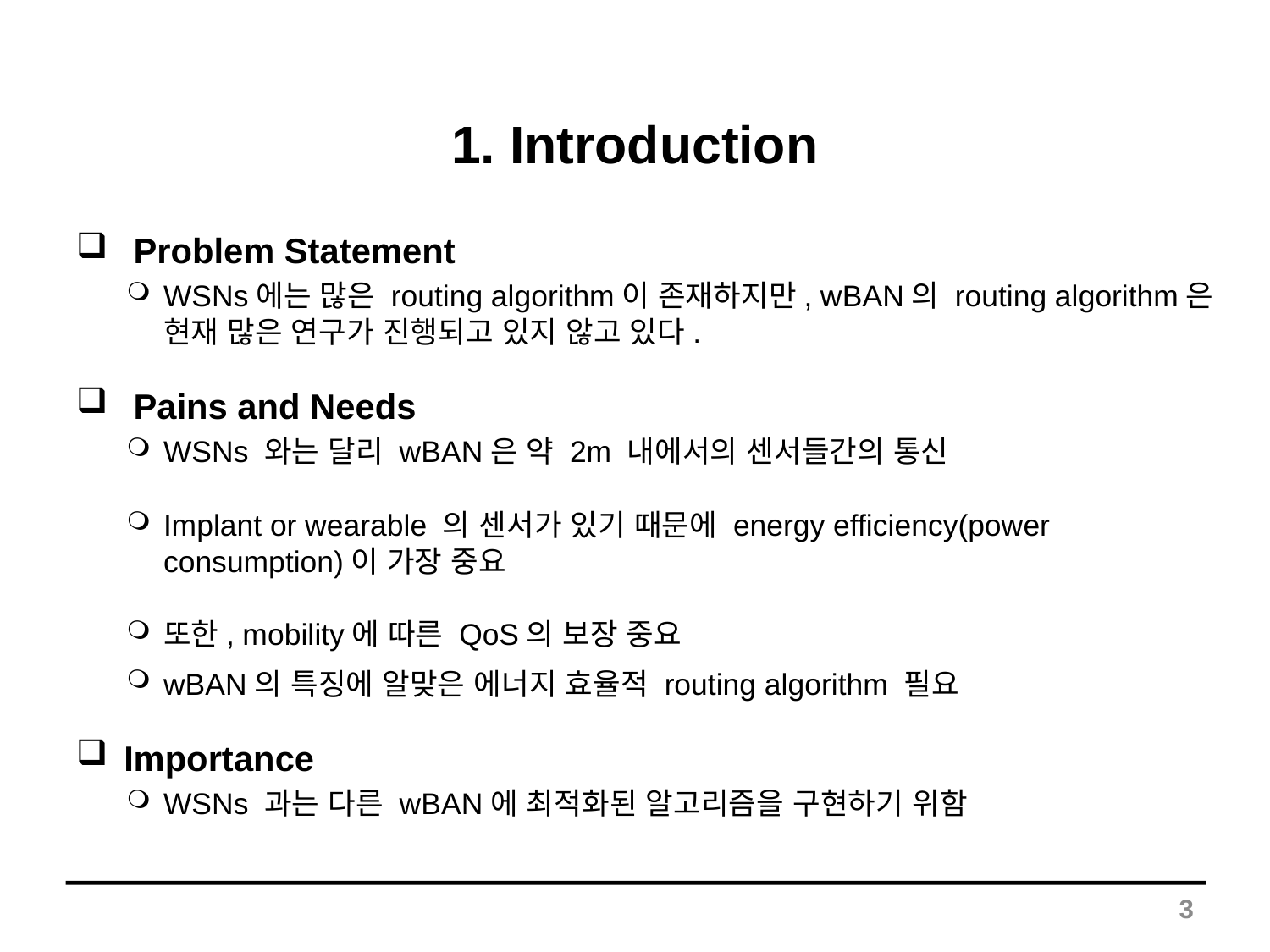

# 1. Introduction
 Problem Statement
WSNs에는 많은 routing algorithm이 존재하지만, wBAN의 routing algorithm은 현재 많은 연구가 진행되고 있지 않고 있다.
 Pains and Needs
WSNs 와는 달리 wBAN은 약 2m 내에서의 센서들간의 통신

Implant or wearable 의 센서가 있기 때문에 energy efficiency(power consumption)이 가장 중요

또한, mobility에 따른 QoS의 보장 중요

wBAN의 특징에 알맞은 에너지 효율적 routing algorithm 필요
Importance
WSNs 과는 다른 wBAN에 최적화된 알고리즘을 구현하기 위함

3